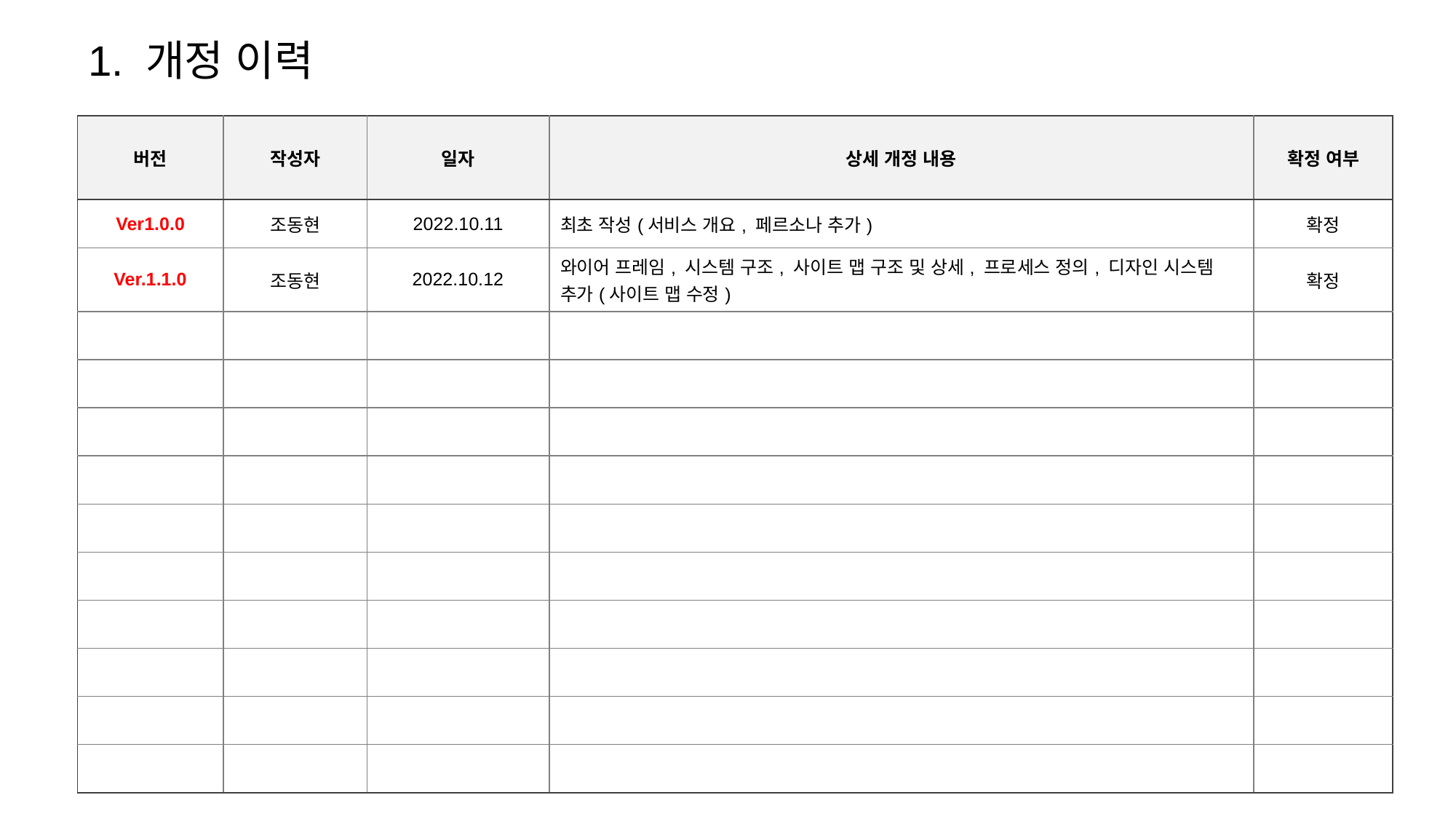

1. 개정 이력
| 버전 | 작성자 | 일자 | 상세 개정 내용 | 확정 여부 |
| --- | --- | --- | --- | --- |
| Ver1.0.0 | 조동현 | 2022.10.11 | 최초 작성(서비스 개요, 페르소나 추가) | 확정 |
| Ver.1.1.0 | 조동현 | 2022.10.12 | 와이어 프레임, 시스템 구조, 사이트 맵 구조 및 상세, 프로세스 정의, 디자인 시스템 추가(사이트 맵 수정) | 확정 |
|  |  |  |  |  |
|  |  |  |  |  |
|  |  |  |  |  |
|  |  |  |  |  |
|  |  |  |  |  |
|  |  |  |  |  |
|  |  |  |  |  |
|  |  |  |  |  |
|  |  |  |  |  |
|  |  |  |  |  |